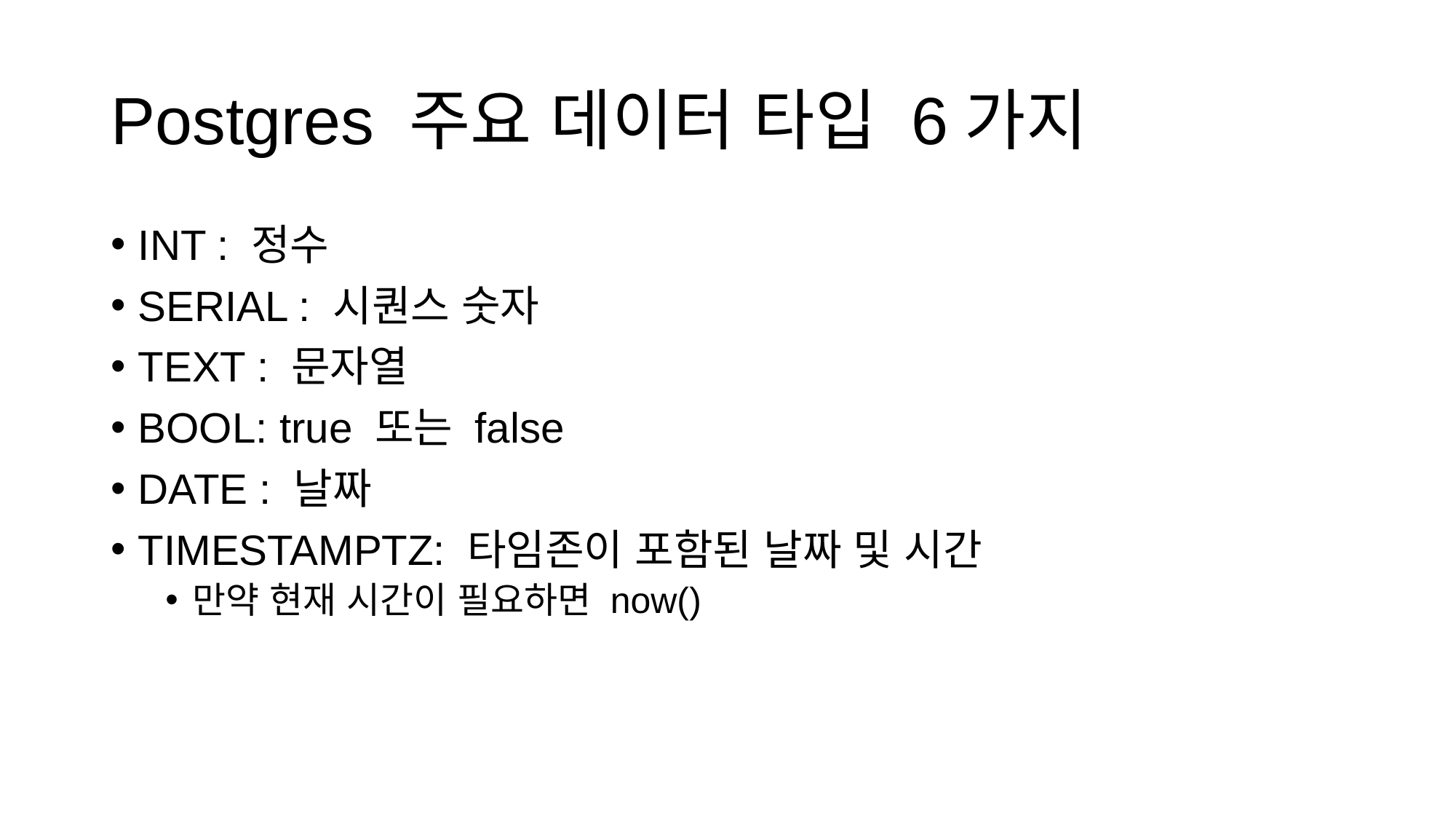

# Postgres 주요 데이터 타입 6가지
INT : 정수
SERIAL : 시퀀스 숫자
TEXT : 문자열
BOOL: true 또는 false
DATE : 날짜
TIMESTAMPTZ: 타임존이 포함된 날짜 및 시간
만약 현재 시간이 필요하면 now()